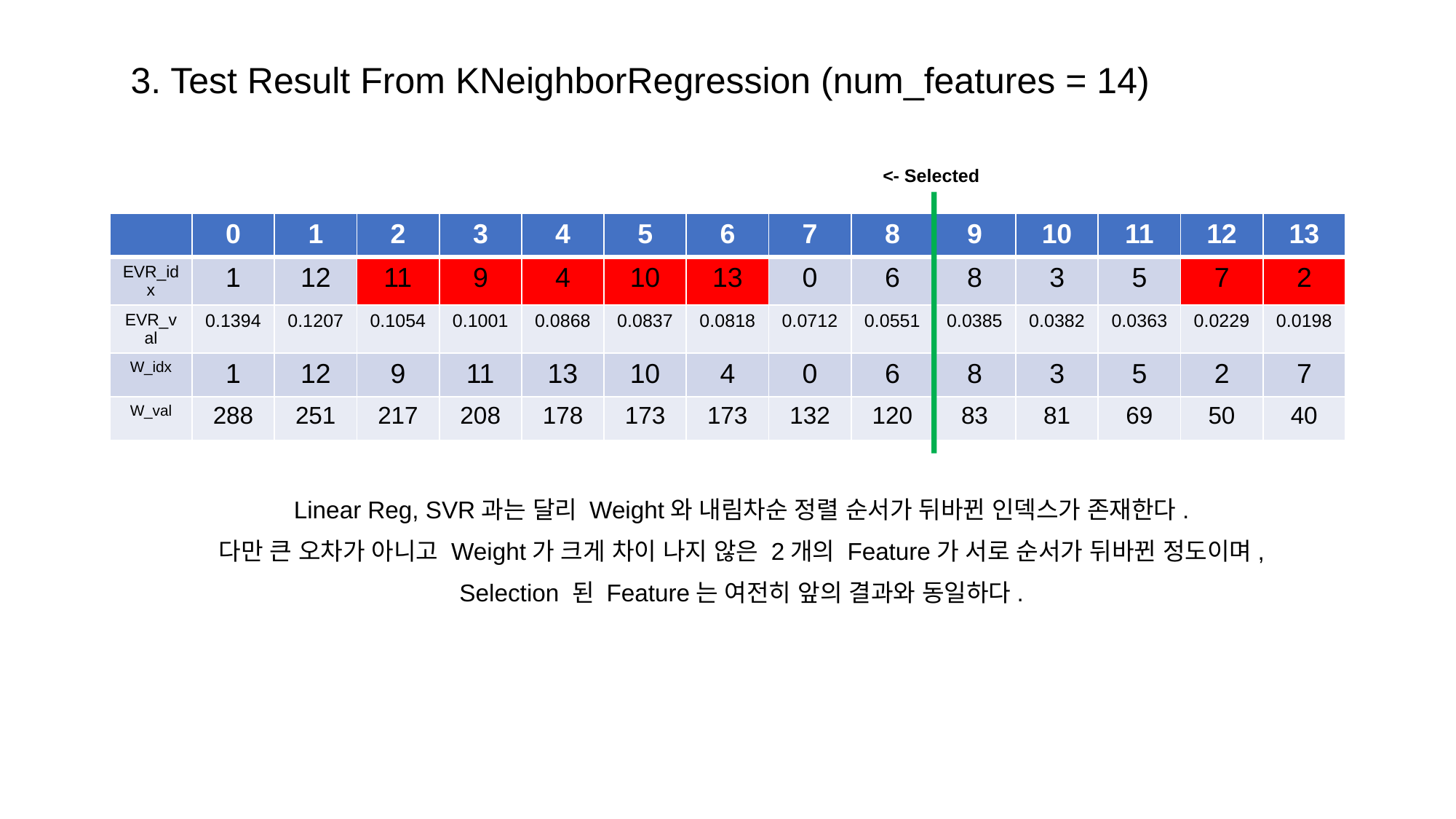

3. Test Result From KNeighborRegression (num_features = 14)

Linear Reg, SVR과는 달리 Weight와 내림차순 정렬 순서가 뒤바뀐 인덱스가 존재한다.
다만 큰 오차가 아니고 Weight가 크게 차이 나지 않은 2개의 Feature가 서로 순서가 뒤바뀐 정도이며,
Selection 된 Feature는 여전히 앞의 결과와 동일하다.
<- Selected

|  | 0 | 1 | 2 | 3 | 4 | 5 | 6 | 7 | 8 | 9 | 10 | 11 | 12 | 13 |
| --- | --- | --- | --- | --- | --- | --- | --- | --- | --- | --- | --- | --- | --- | --- |
| EVR\_idx | 1 | 12 | 11 | 9 | 4 | 10 | 13 | 0 | 6 | 8 | 3 | 5 | 7 | 2 |
| EVR\_val | 0.1394 | 0.1207 | 0.1054 | 0.1001 | 0.0868 | 0.0837 | 0.0818 | 0.0712 | 0.0551 | 0.0385 | 0.0382 | 0.0363 | 0.0229 | 0.0198 |
| W\_idx | 1 | 12 | 9 | 11 | 13 | 10 | 4 | 0 | 6 | 8 | 3 | 5 | 2 | 7 |
| W\_val | 288 | 251 | 217 | 208 | 178 | 173 | 173 | 132 | 120 | 83 | 81 | 69 | 50 | 40 |